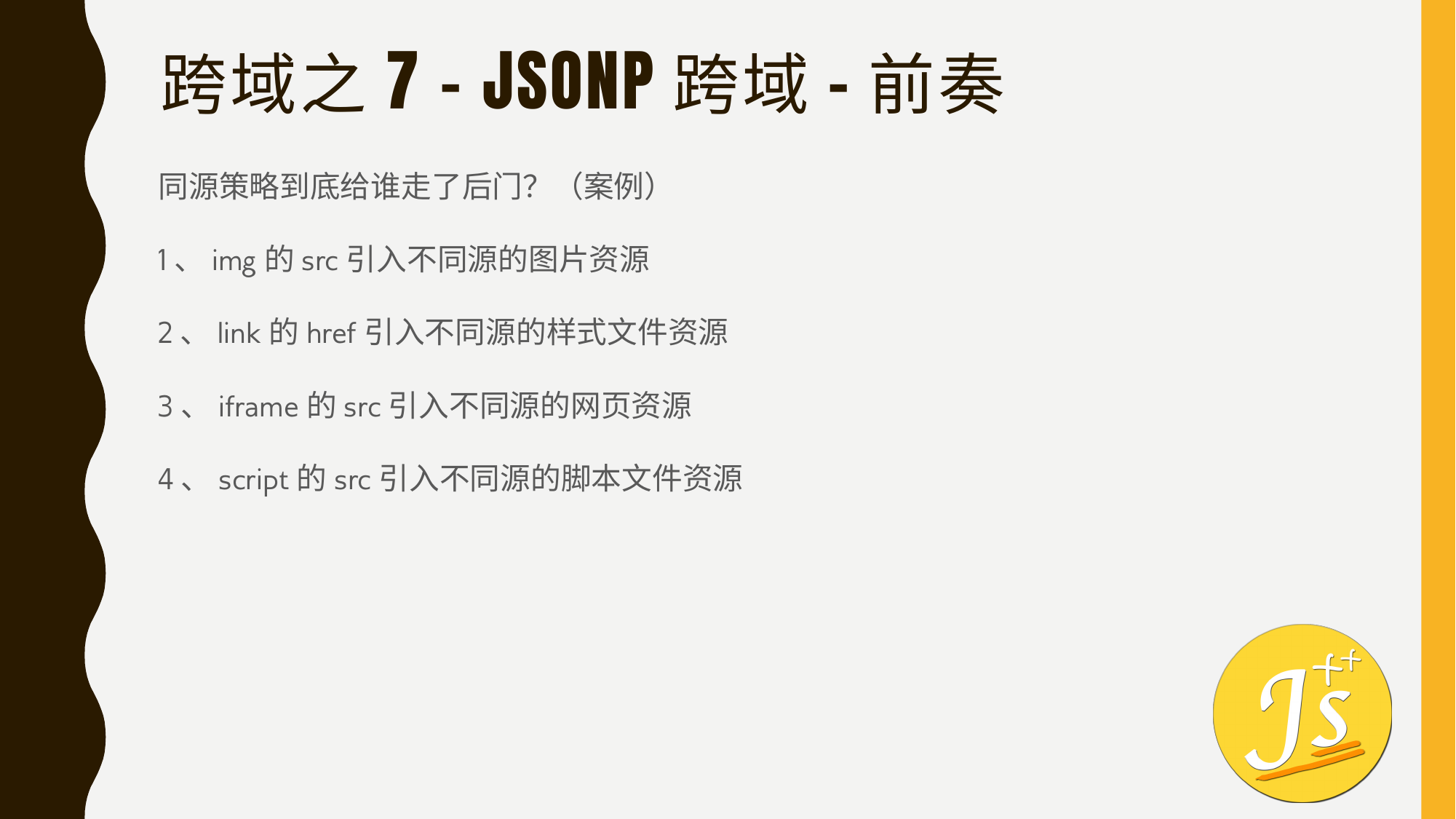

# 跨域之7 – JSONP跨域-前奏
同源策略到底给谁走了后门？（案例）

1、img的src引入不同源的图片资源

2、link的href引入不同源的样式文件资源

3、iframe的src引入不同源的网页资源

4、script的src引入不同源的脚本文件资源